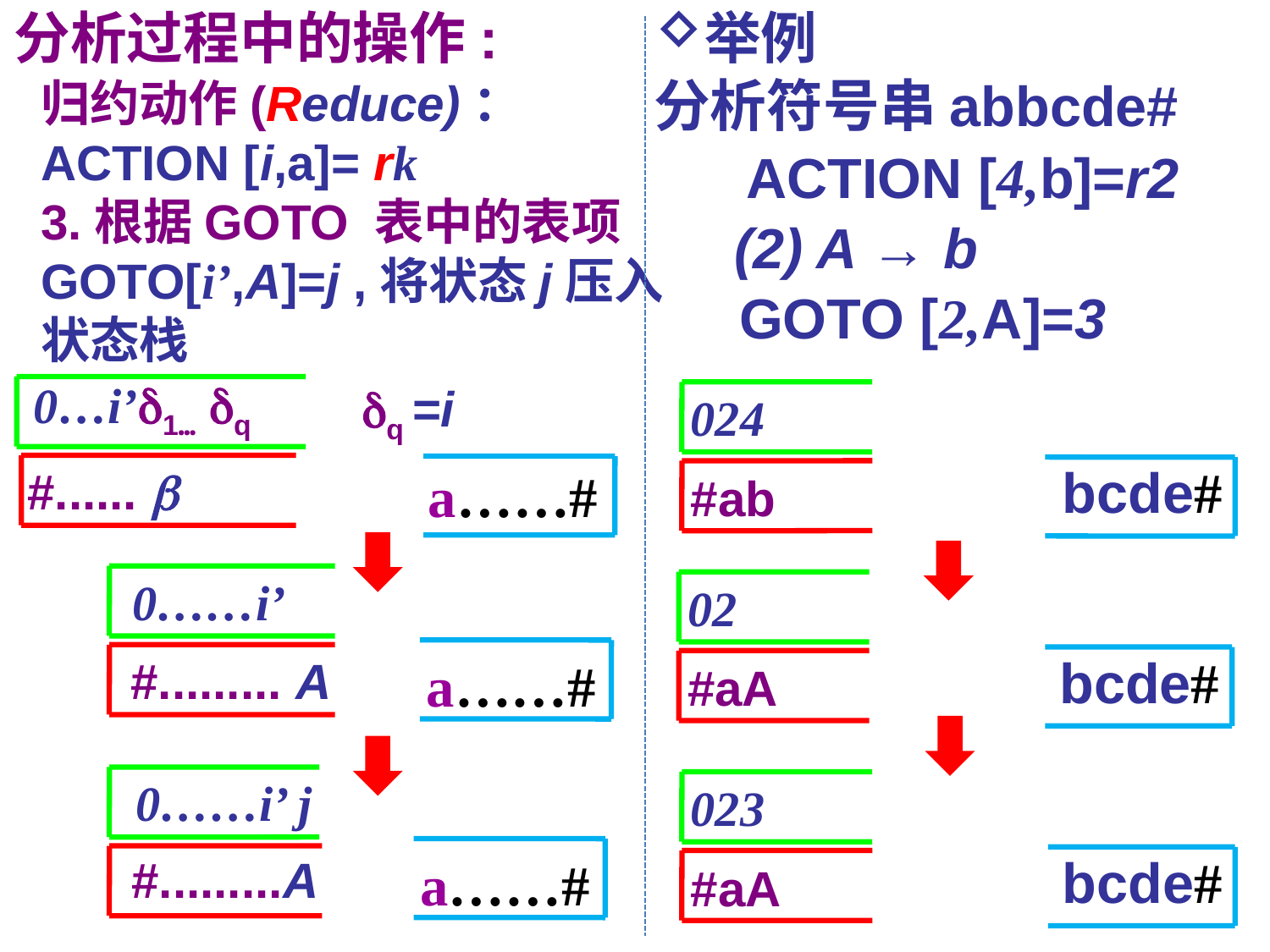

分析过程中的操作:
举例
分析符号串abbcde#

归约动作(Reduce)：
ACTION [i,a]= rk
3.根据GOTO 表中的表项 GOTO[i’,A]=j ,将状态j压入状态栈
ACTION [4,b]=r2
(2) A → b

GOTO [2,A]=3

0…i’δ1… δq
δq =i
024

bcde#
#...... β
a……#
#ab

0……i’

02

bcde#
#......... A
a……#
#aA

0……i’ j
023

bcde#
#.........A
a……#
#aA